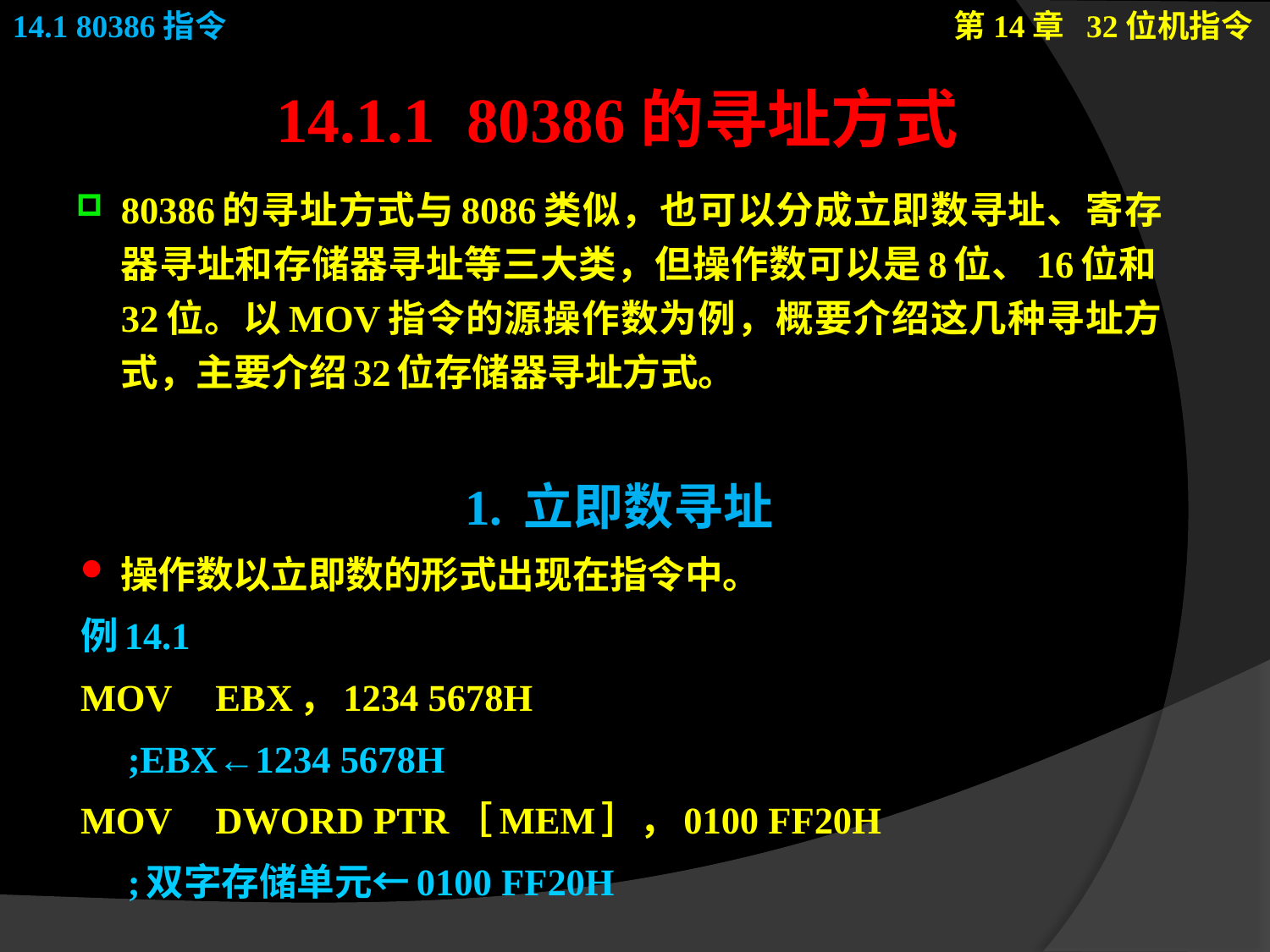

# 14.1.1  80386的寻址方式
80386的寻址方式与8086类似，也可以分成立即数寻址、寄存器寻址和存储器寻址等三大类，但操作数可以是8位、16位和32位。以MOV指令的源操作数为例，概要介绍这几种寻址方式，主要介绍32位存储器寻址方式。

1. 立即数寻址
操作数以立即数的形式出现在指令中。
例14.1
MOV	EBX，1234 5678H
				;EBX←1234 5678H
MOV	DWORD PTR［MEM］，0100 FF20H
				;双字存储单元←0100 FF20H